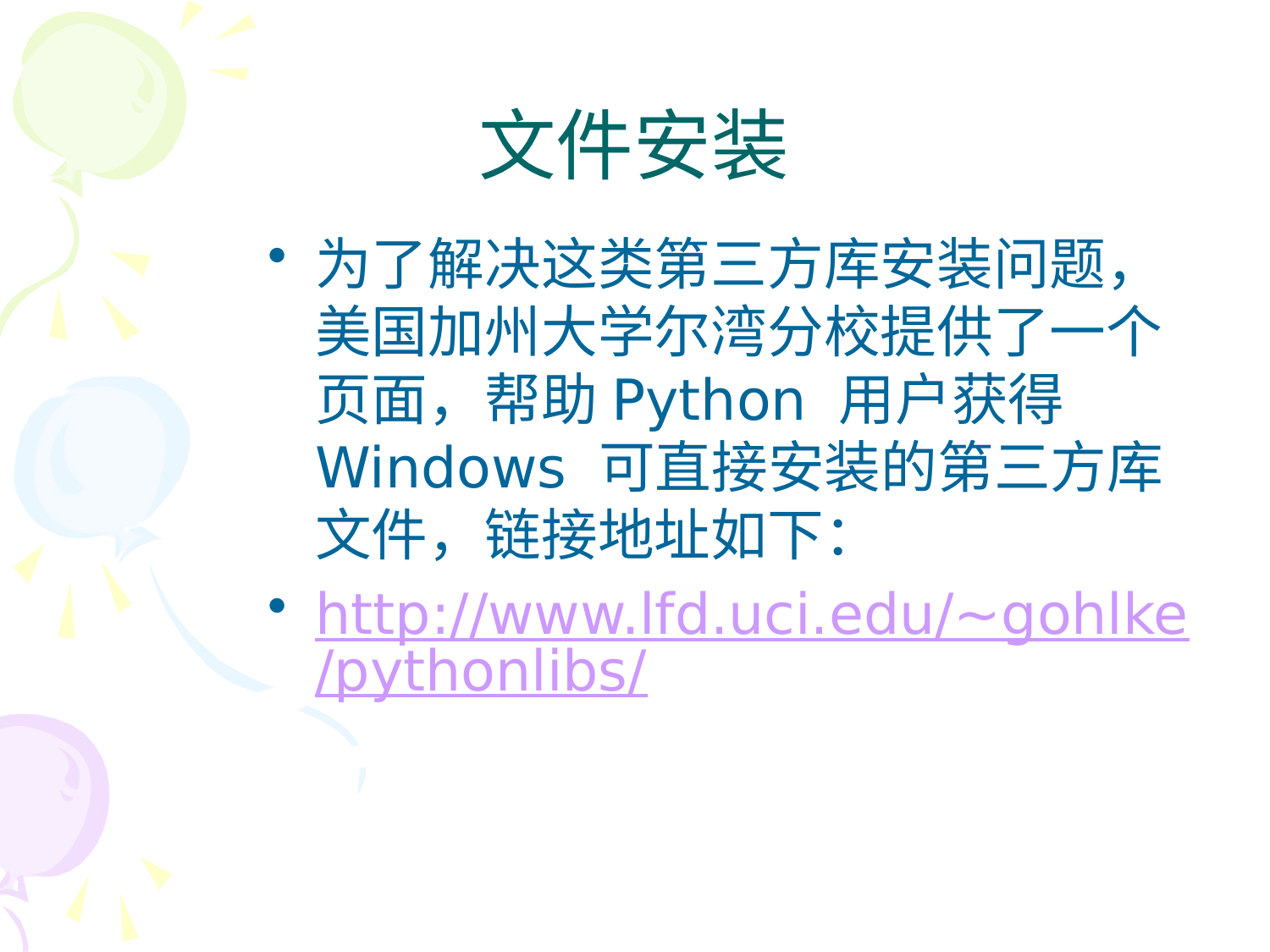

# 文件安装
为了解决这类第三方库安装问题，美国加州大学尔湾分校提供了一个页面，帮助Python 用户获得Windows 可直接安装的第三方库文件，链接地址如下：
http://www.lfd.uci.edu/~gohlke/pythonlibs/